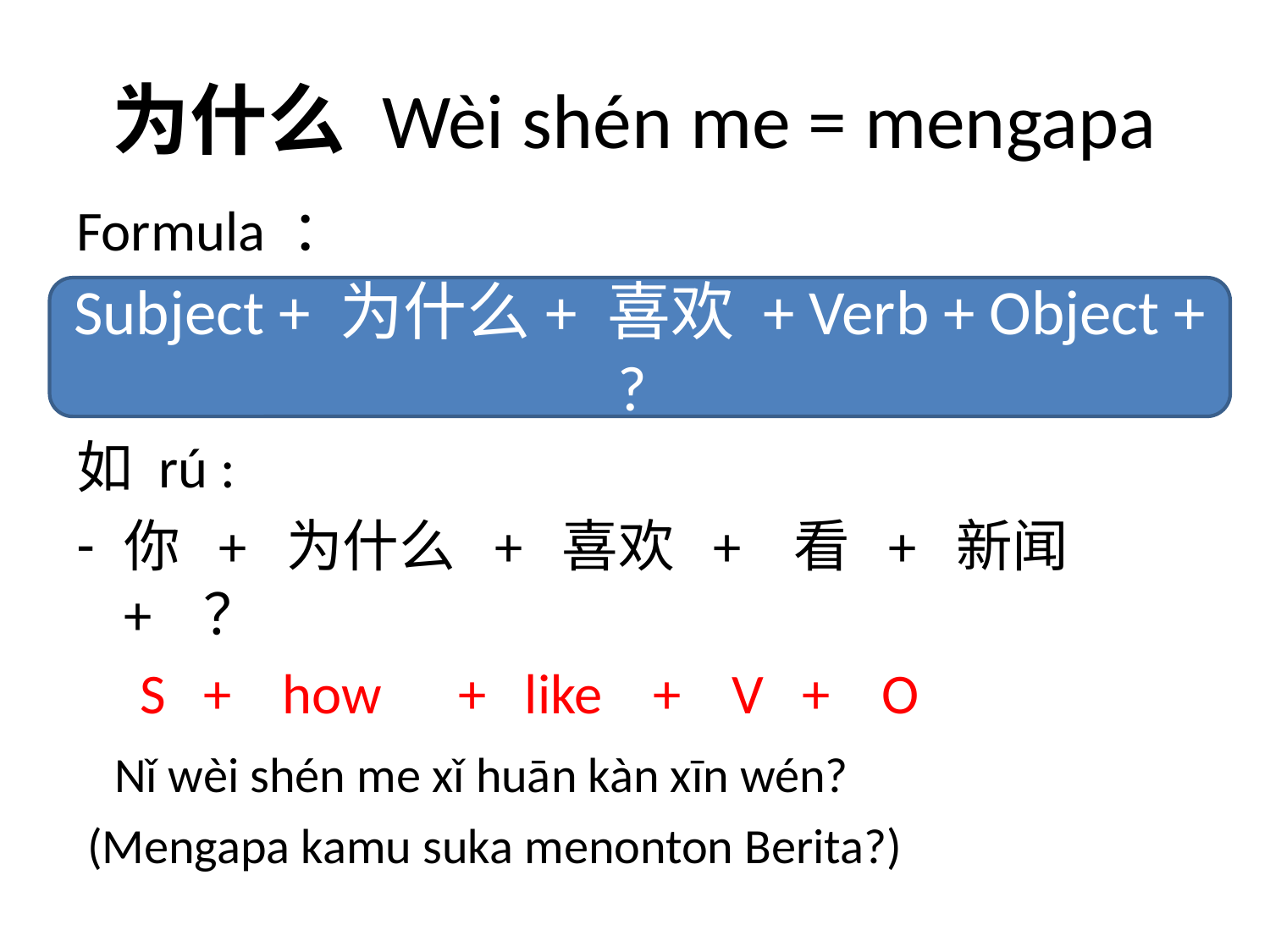

# 为什么 Wèi shén me = mengapa
Formula ：

如 rú :
你  +  为什么  +  喜欢  +   看  +  新闻  +   ？
     S   +    how      +   like    +    V   +    O
   Nǐ wèi shén me xǐ huān kàn xīn wén?
 (Mengapa kamu suka menonton Berita?)
Subject + 为什么+ 喜欢 + Verb + Object + ?